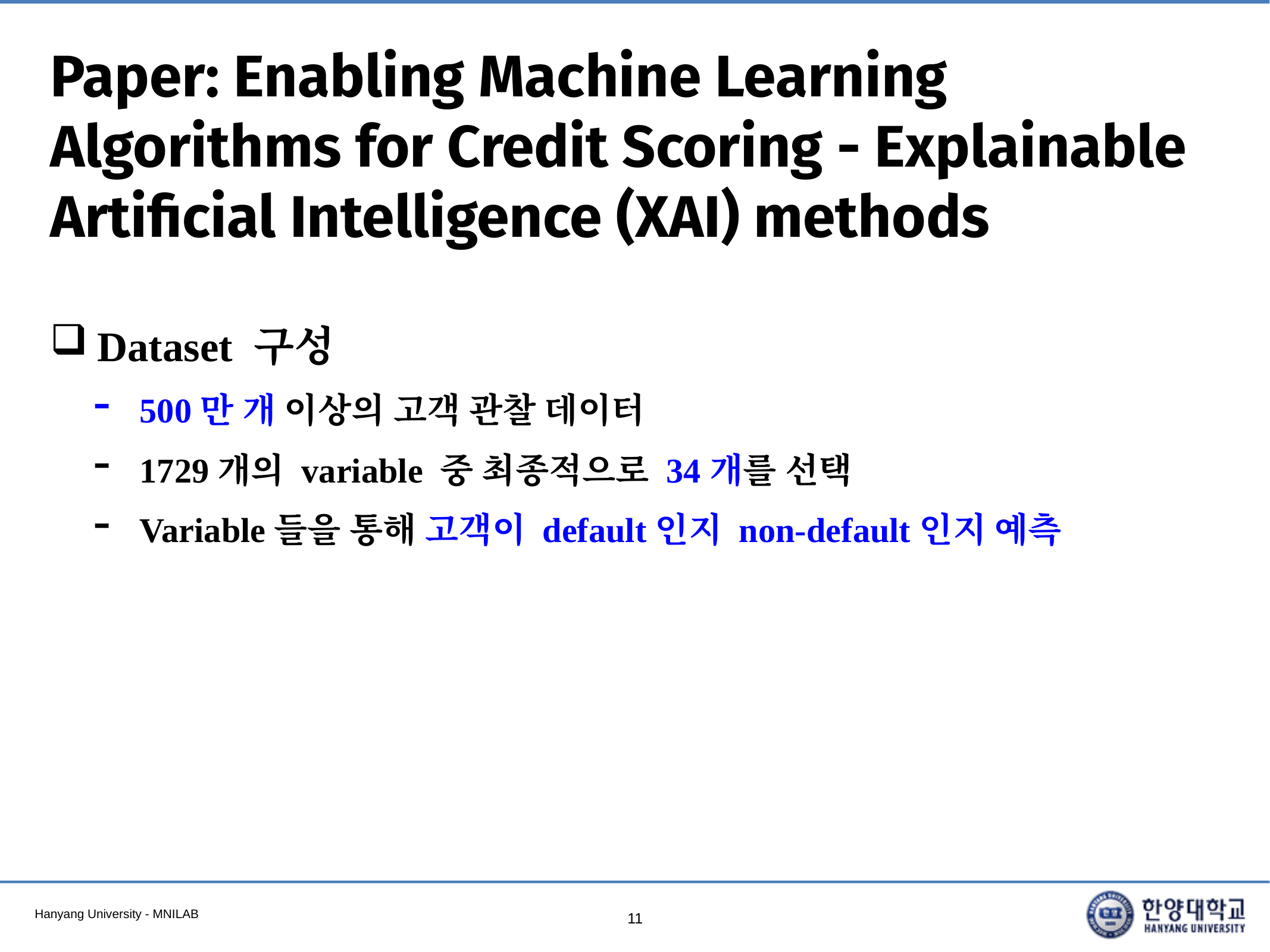

# Paper: Enabling Machine Learning Algorithms for Credit Scoring - Explainable Artificial Intelligence (XAI) methods
Dataset 구성
500만 개 이상의 고객 관찰 데이터
1729개의 variable 중 최종적으로 34개를 선택
Variable들을 통해 고객이 default인지 non-default인지 예측
11